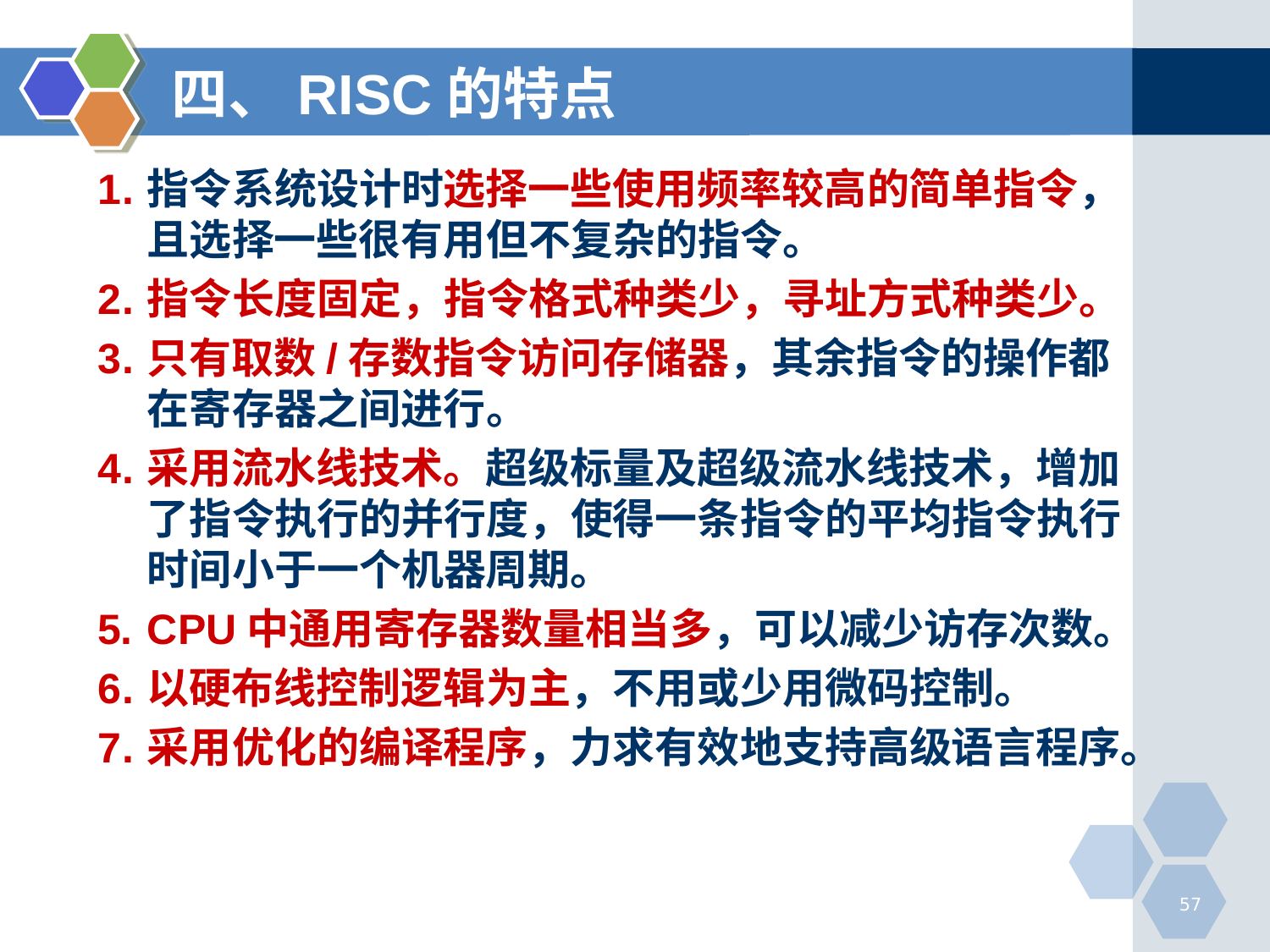

# 四、RISC的特点
指令系统设计时选择一些使用频率较高的简单指令，且选择一些很有用但不复杂的指令。
指令长度固定，指令格式种类少，寻址方式种类少。
只有取数/存数指令访问存储器，其余指令的操作都在寄存器之间进行。
采用流水线技术。超级标量及超级流水线技术，增加了指令执行的并行度，使得一条指令的平均指令执行时间小于一个机器周期。
CPU中通用寄存器数量相当多，可以减少访存次数。
以硬布线控制逻辑为主，不用或少用微码控制。
采用优化的编译程序，力求有效地支持高级语言程序。
57